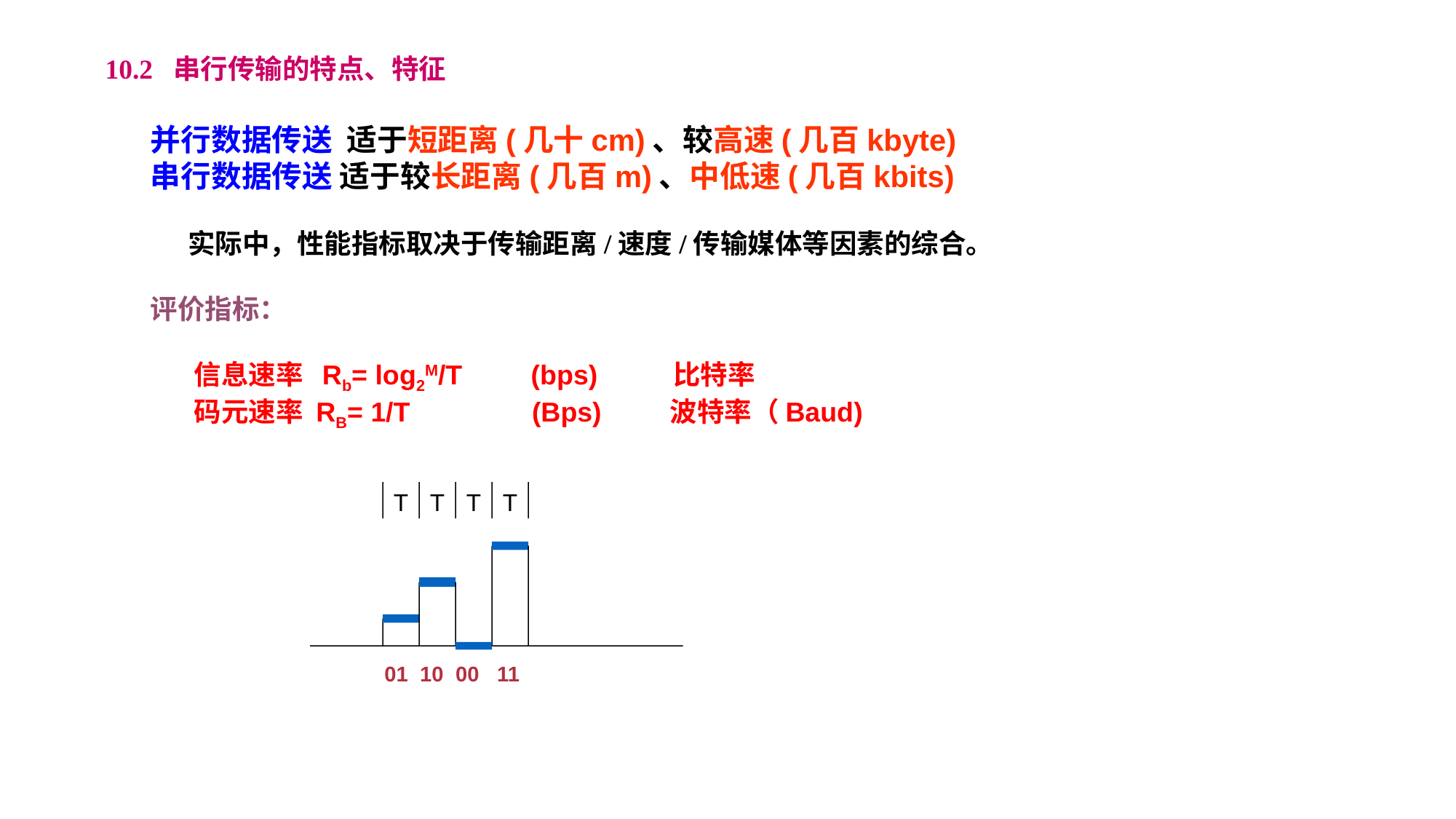

10.2  串行传输的特点、特征
并行数据传送  适于短距离(几十cm)、较高速(几百kbyte)
串行数据传送 适于较长距离(几百m)、中低速(几百kbits)

     实际中，性能指标取决于传输距离/速度/传输媒体等因素的综合。

评价指标：

      信息速率  Rb= log2M/T         (bps)         比特率
      码元速率 RB= 1/T                (Bps)        波特率（Baud)

T

T
T

T

01  10  00   11